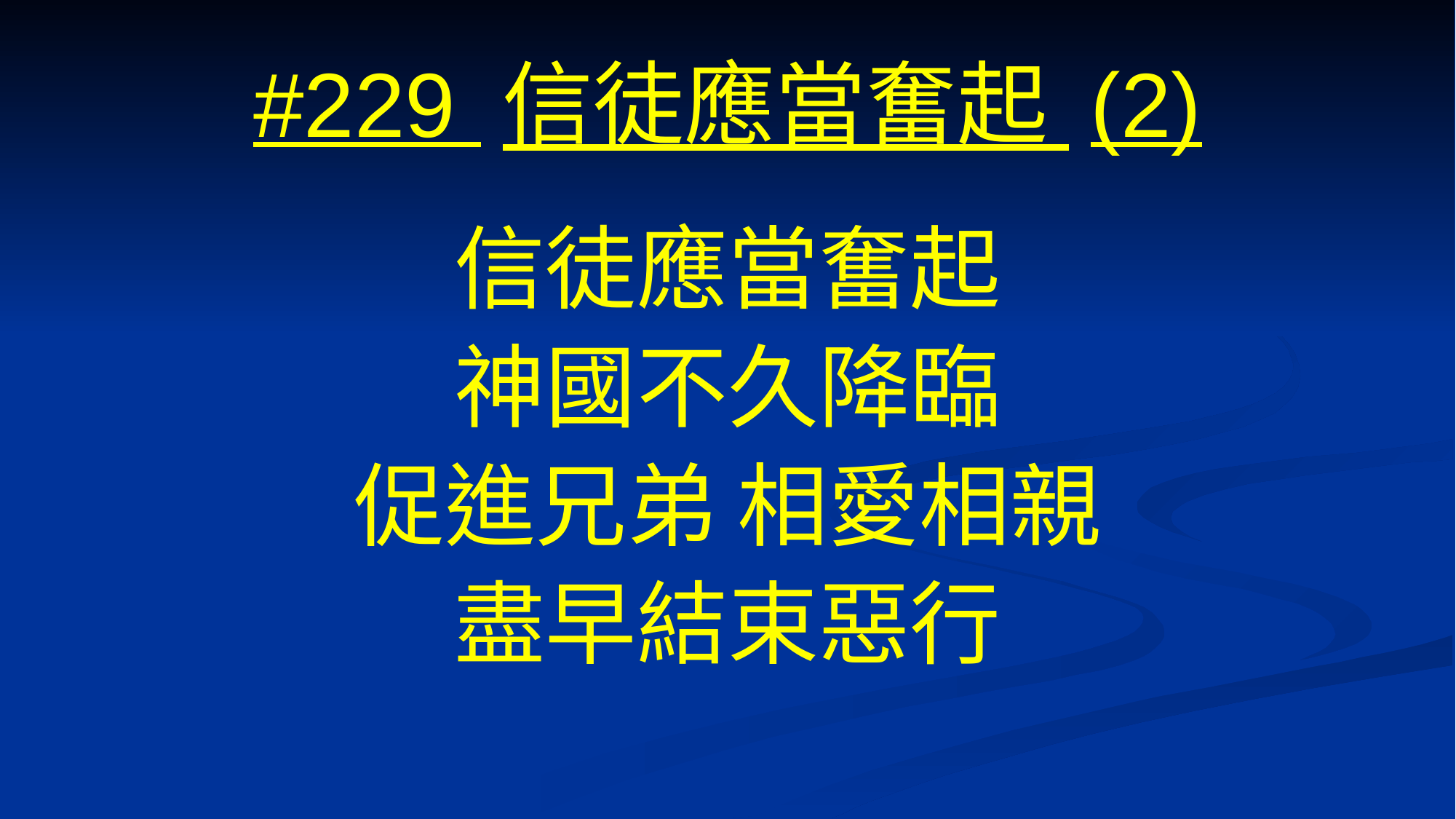

# #229 信徒應當奮起 (2)
信徒應當奮起
神國不久降臨
促進兄弟 相愛相親
盡早結束惡行